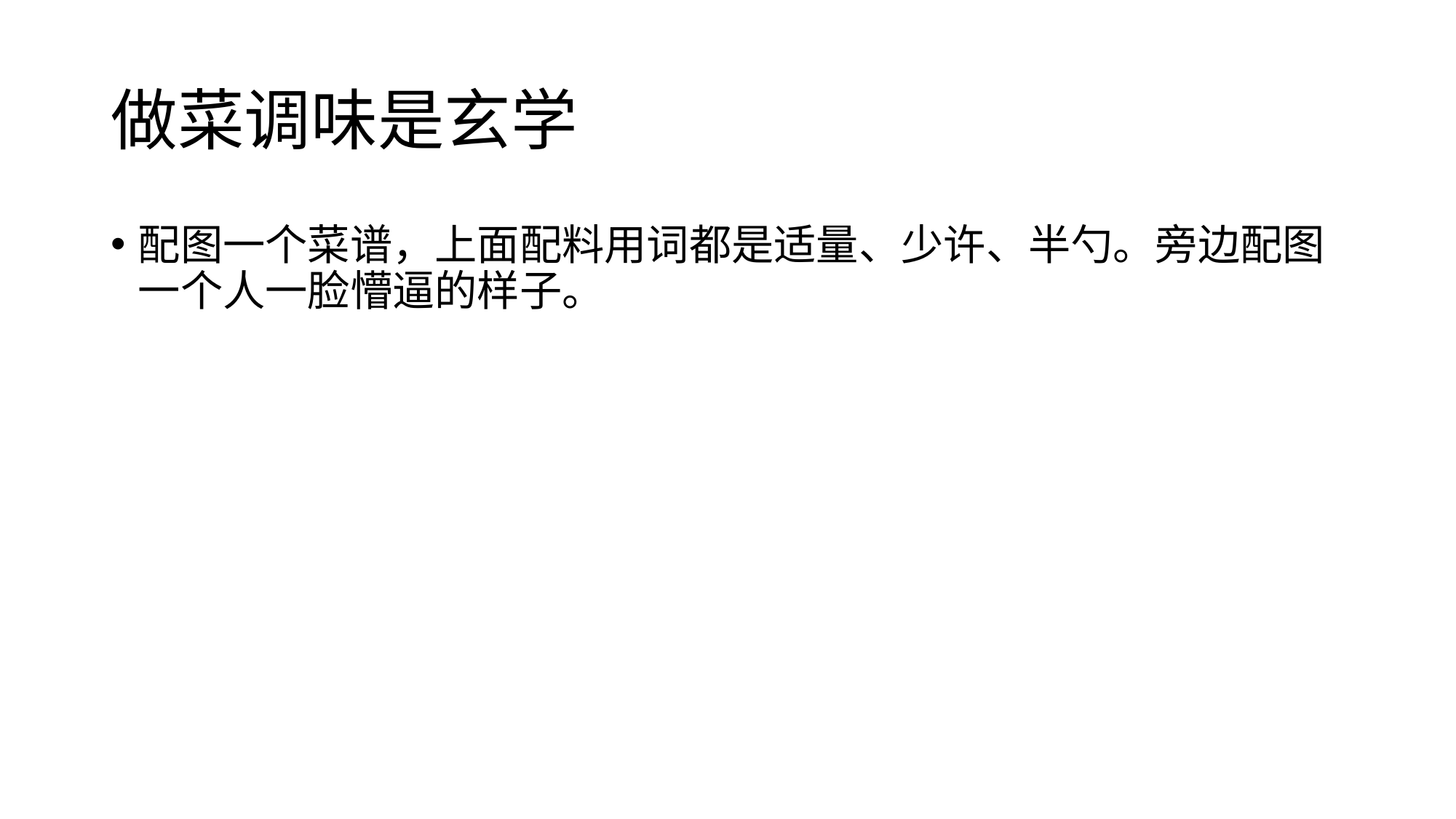

# 做菜调味是玄学
配图一个菜谱，上面配料用词都是适量、少许、半勺。旁边配图一个人一脸懵逼的样子。